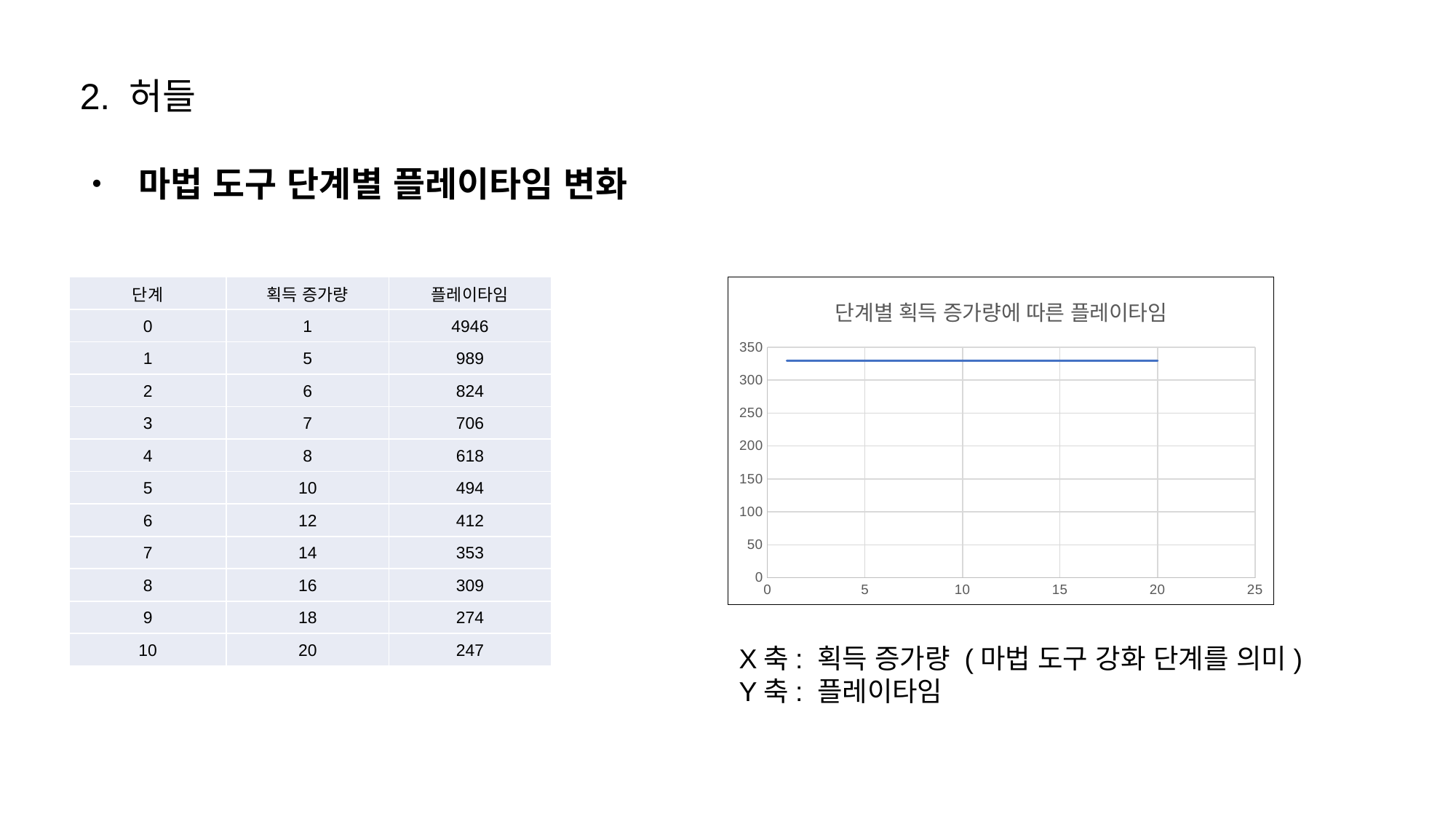

2. 허들
•  마법 도구 단계별 플레이타임 변화
| 단계 | 획득 증가량 | 플레이타임 |
| --- | --- | --- |
| 0 | 1 | 4946 |
| 1 | 5 | 989 |
| 2 | 6 | 824 |
| 3 | 7 | 706 |
| 4 | 8 | 618 |
| 5 | 10 | 494 |
| 6 | 12 | 412 |
| 7 | 14 | 353 |
| 8 | 16 | 309 |
| 9 | 18 | 274 |
| 10 | 20 | 247 |

### Chart: 단계별 획득 증가량에 따른 플레이타임

| Category |  |  |
|---|---|---|
X축: 획득 증가량 (마법 도구 강화 단계를 의미)
Y축: 플레이타임